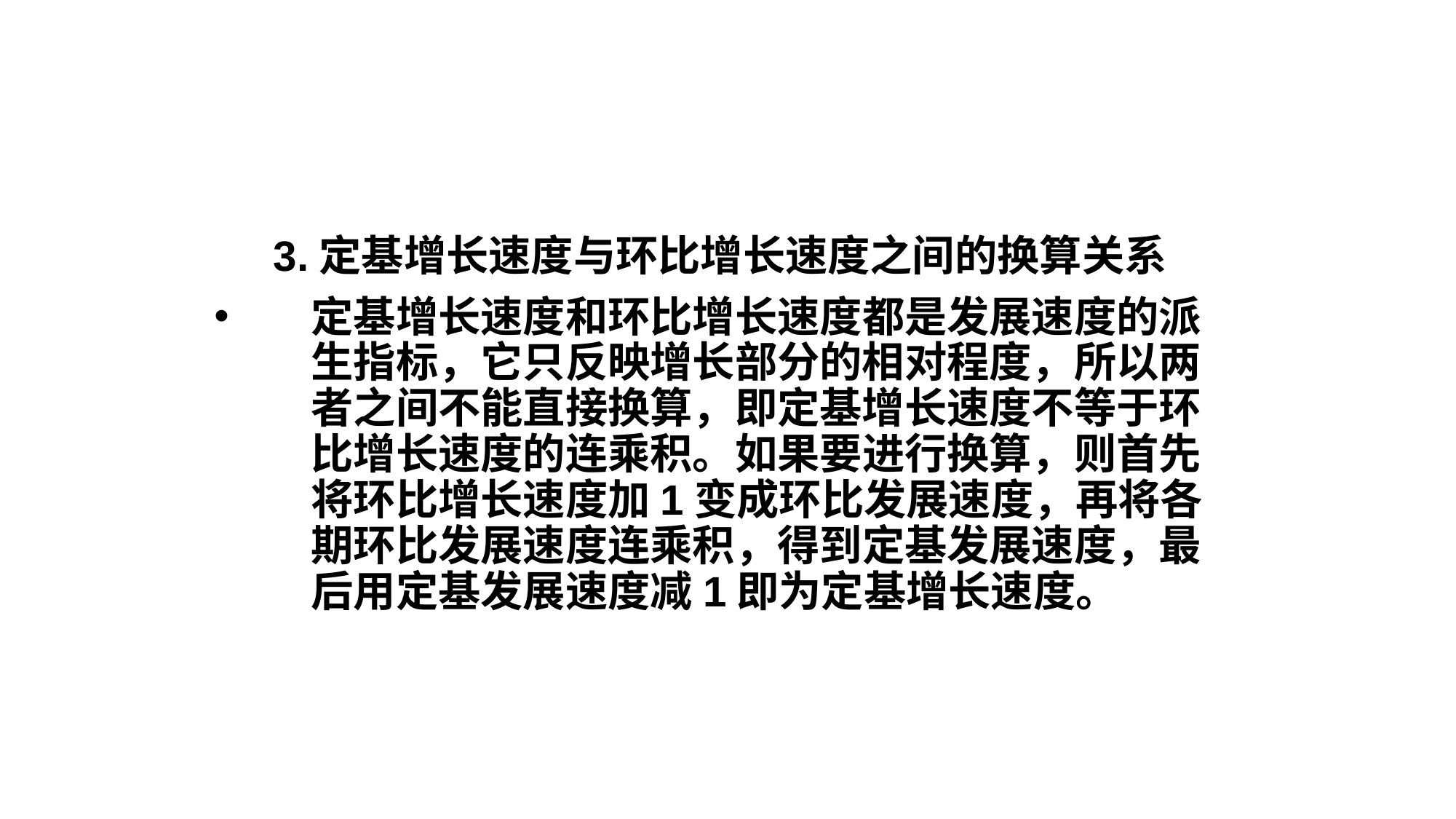

3.定基增长速度与环比增长速度之间的换算关系
定基增长速度和环比增长速度都是发展速度的派生指标，它只反映增长部分的相对程度，所以两者之间不能直接换算，即定基增长速度不等于环比增长速度的连乘积。如果要进行换算，则首先将环比增长速度加1变成环比发展速度，再将各期环比发展速度连乘积，得到定基发展速度，最后用定基发展速度减1即为定基增长速度。